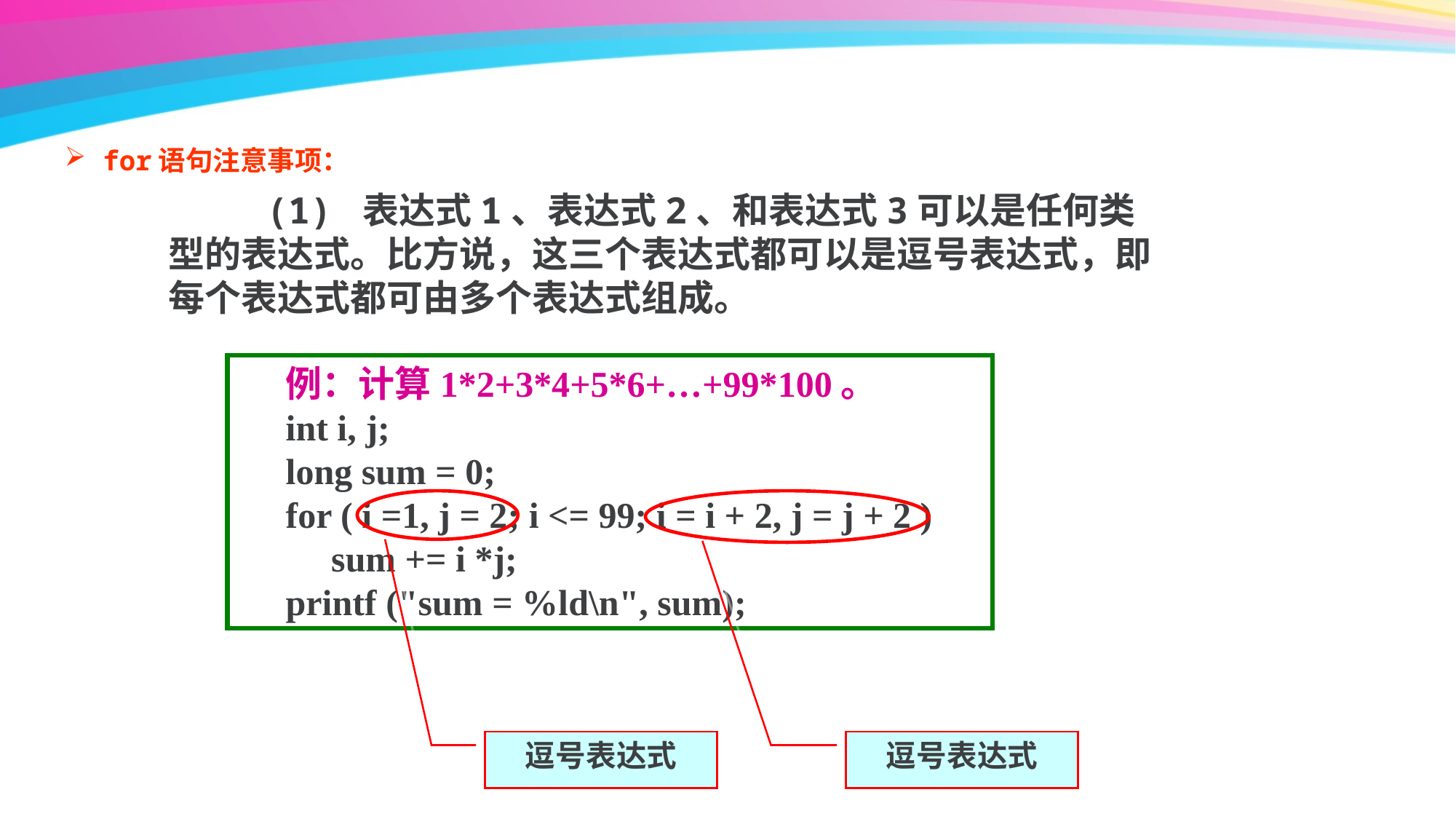

for语句注意事项：
       (1) 表达式1、表达式2、和表达式3可以是任何类型的表达式。比方说，这三个表达式都可以是逗号表达式，即每个表达式都可由多个表达式组成。
例：计算1*2+3*4+5*6+…+99*100。
int i, j;
long sum = 0;
for ( i =1, j = 2; i <= 99; i = i + 2, j = j + 2 )
     sum += i *j;
printf ("sum = %ld\n", sum);

逗号表达式
逗号表达式